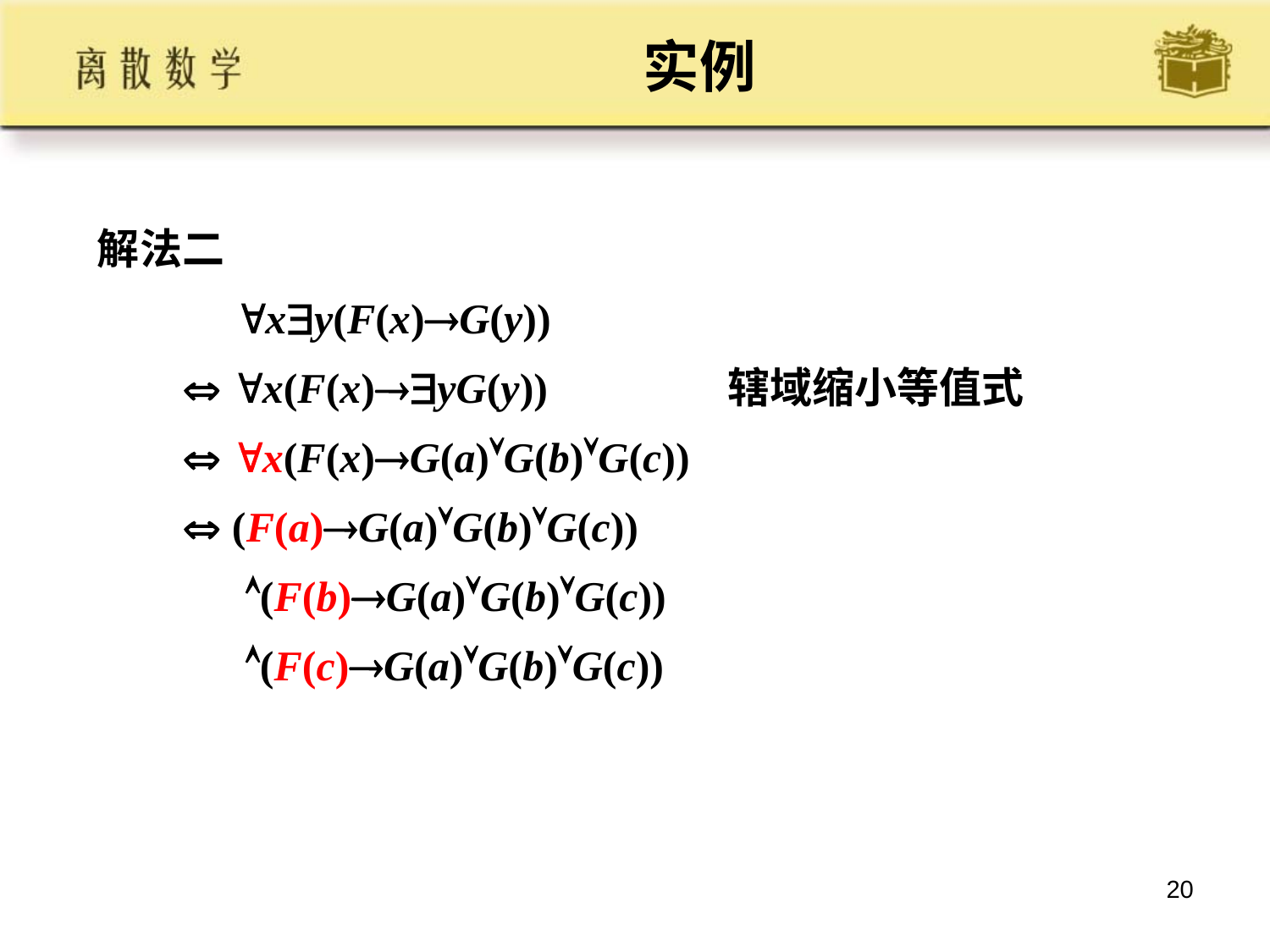

# 实例
解法二
             ∀x∃y(F(x)→G(y))
        ⇔ ∀x(F(x)→∃yG(y))                辖域缩小等值式
        ⇔ ∀x(F(x)→G(a)∨G(b)∨G(c))
        ⇔ (F(a)→G(a)∨G(b)∨G(c))
              ∧(F(b)→G(a)∨G(b)∨G(c))
              ∧(F(c)→G(a)∨G(b)∨G(c))
20